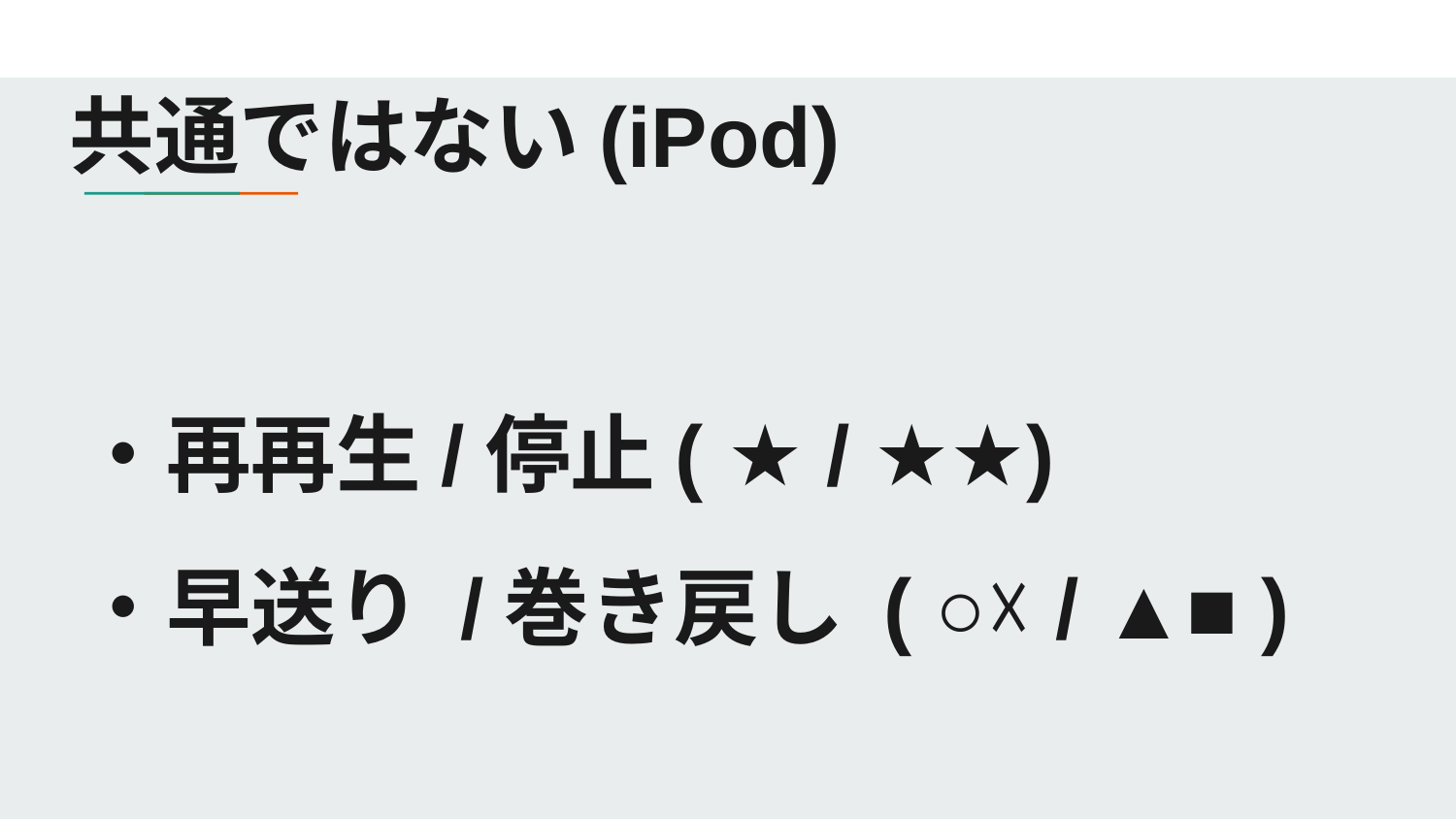

# 共通ではない(iPod)
・再再生/停止( ★ / ★★)
・早送り /巻き戻し ( ○☓ / ▲■ )